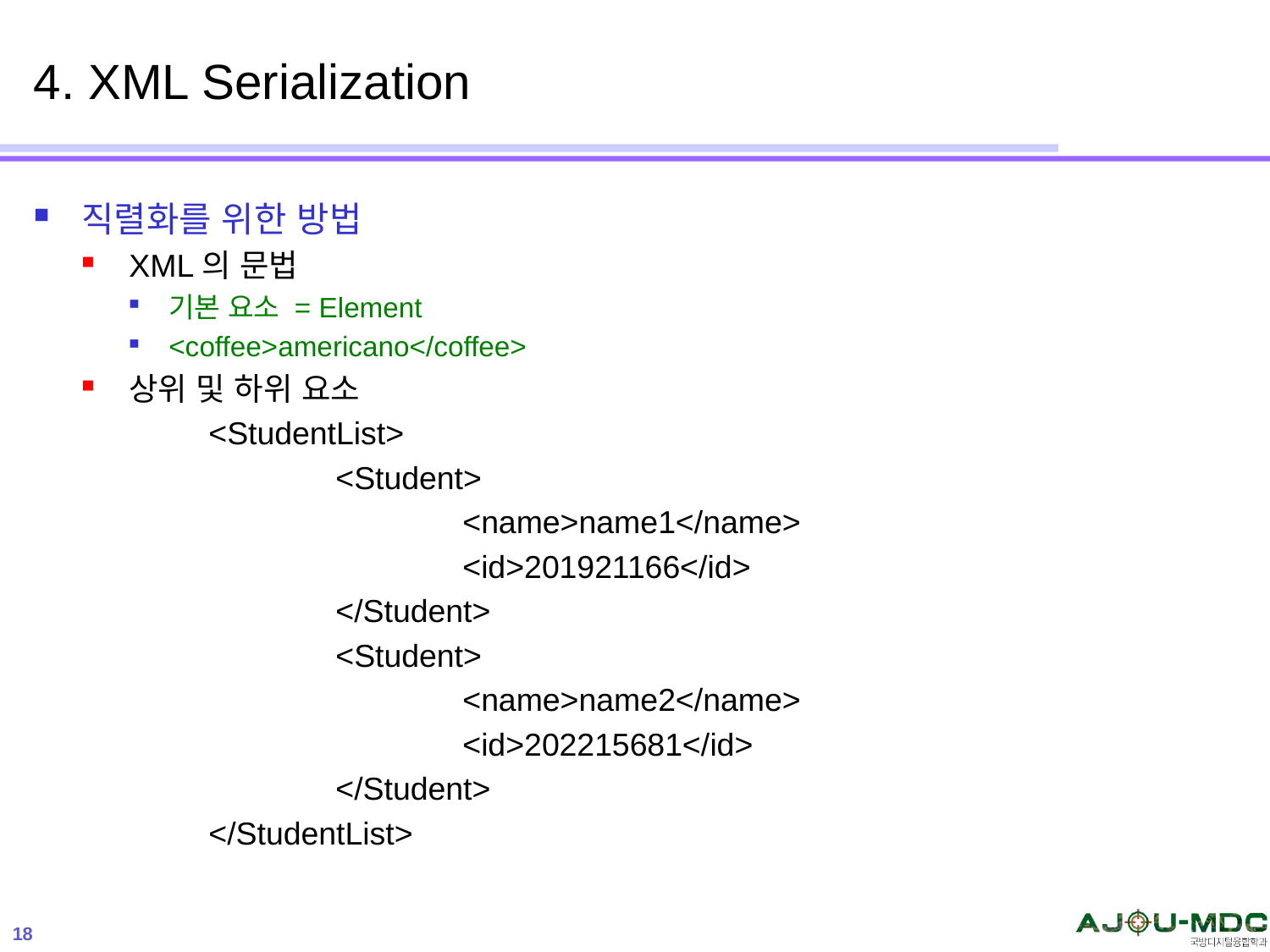

# 4. XML Serialization
직렬화를 위한 방법
XML의 문법
기본 요소 = Element
<coffee>americano</coffee>
상위 및 하위 요소
	<StudentList>
		<Student>
			<name>name1</name>
			<id>201921166</id>
		</Student>
		<Student>
			<name>name2</name>
			<id>202215681</id>
		</Student>
	</StudentList>
18